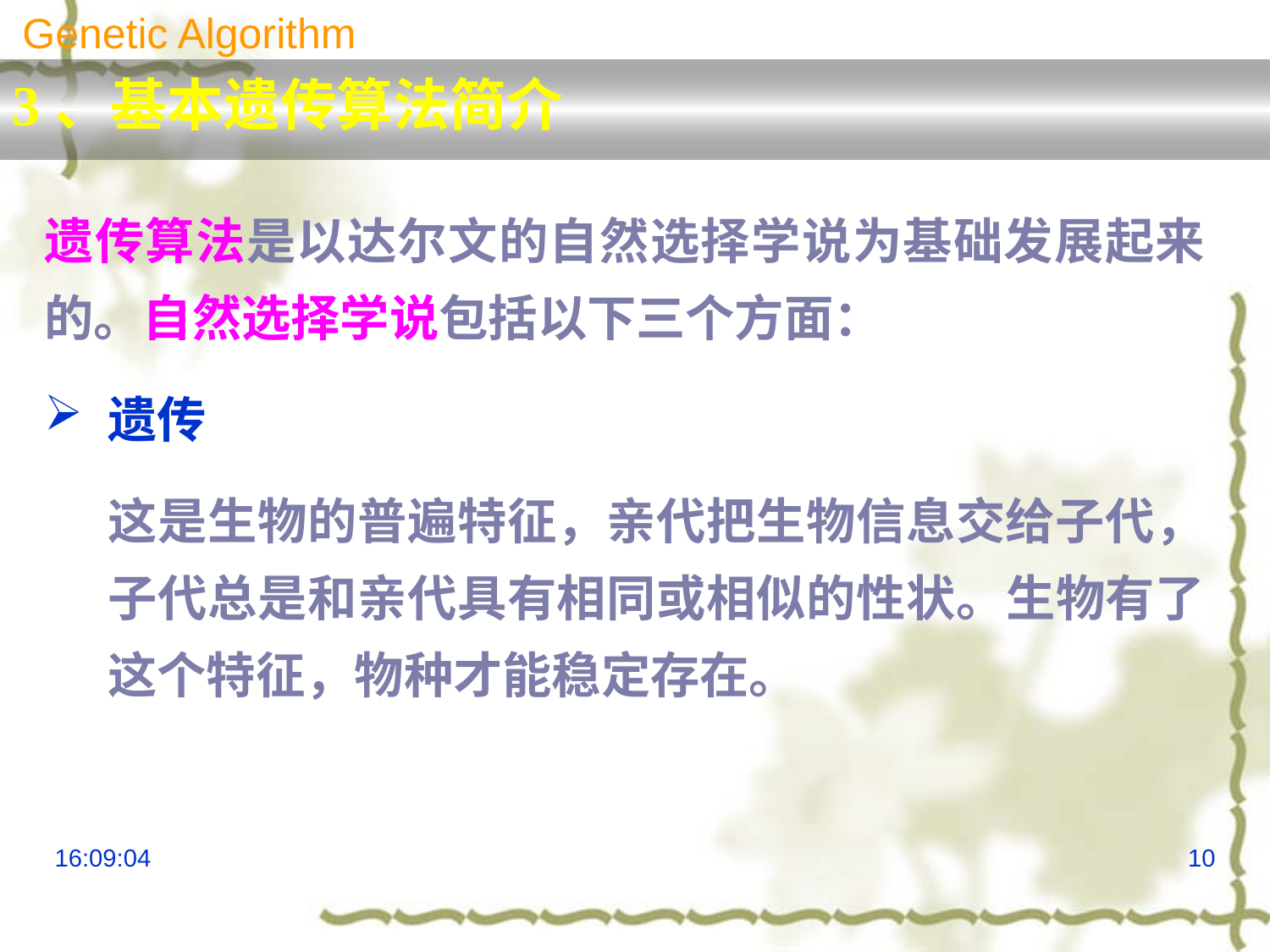

Genetic Algorithm
3、基本遗传算法简介
遗传算法是以达尔文的自然选择学说为基础发展起来的。自然选择学说包括以下三个方面：
遗传
这是生物的普遍特征，亲代把生物信息交给子代，子代总是和亲代具有相同或相似的性状。生物有了这个特征，物种才能稳定存在。
16:09:04
10